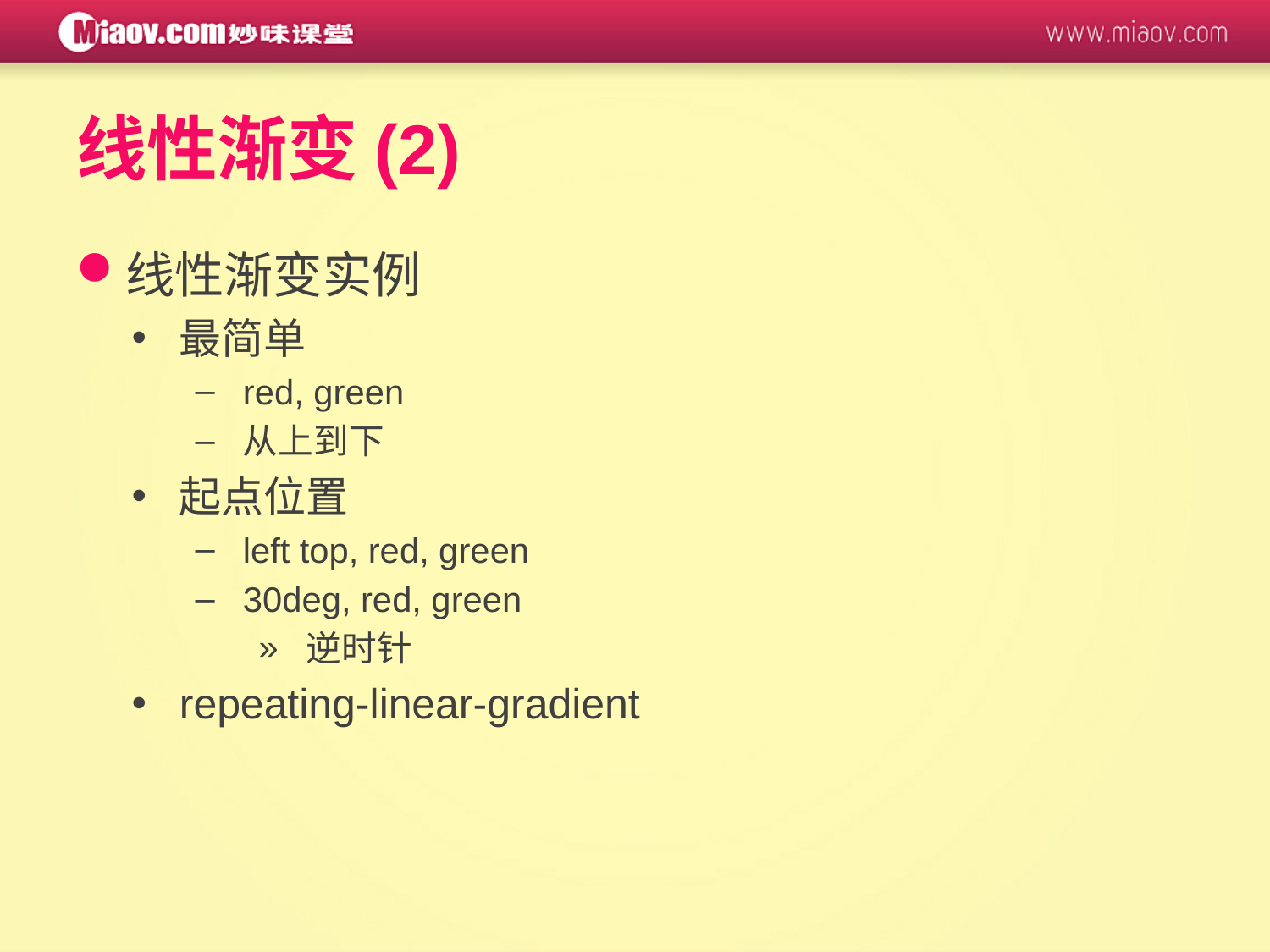

# 线性渐变(2)
线性渐变实例
最简单
red, green
从上到下
起点位置
left top, red, green
30deg, red, green
逆时针
repeating-linear-gradient